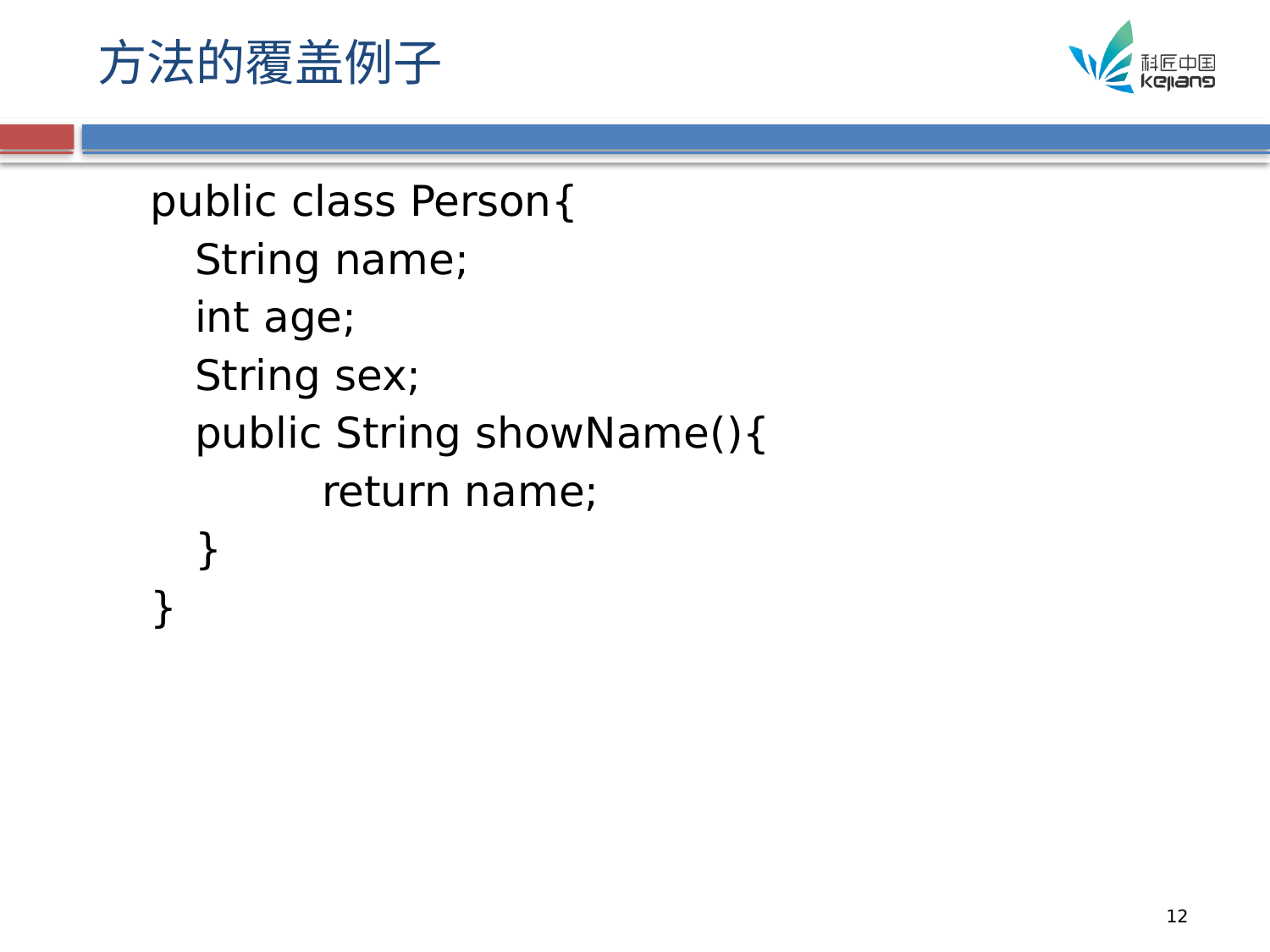

# 方法的覆盖例子
public class Person{
	String name;
	int age;
	String sex;
	public String showName(){
		return name;
	}
}
12